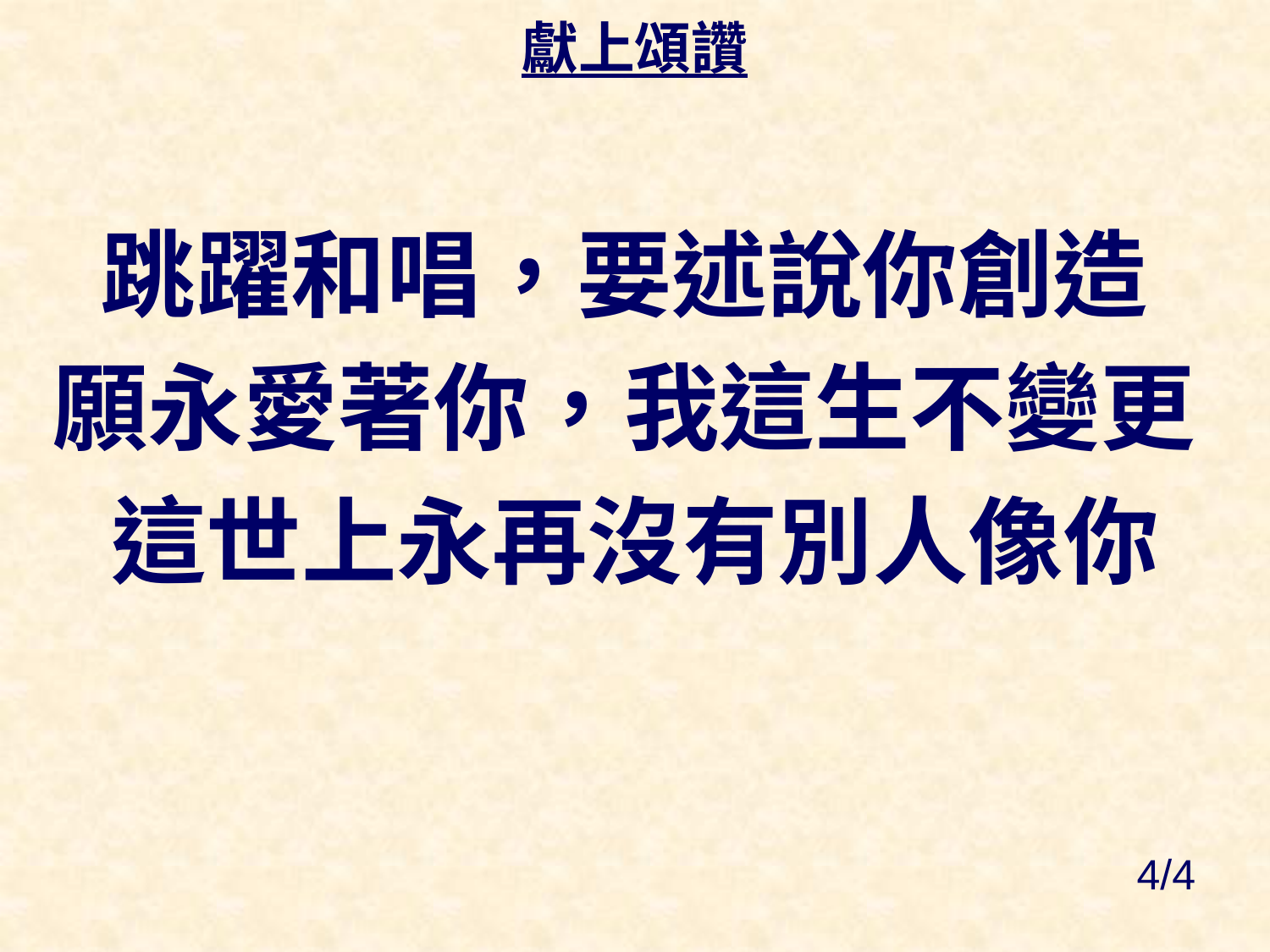

# 獻上頌讚
跳躍和唱，要述說你創造
願永愛著你，我這生不變更
這世上永再沒有別人像你
4/4